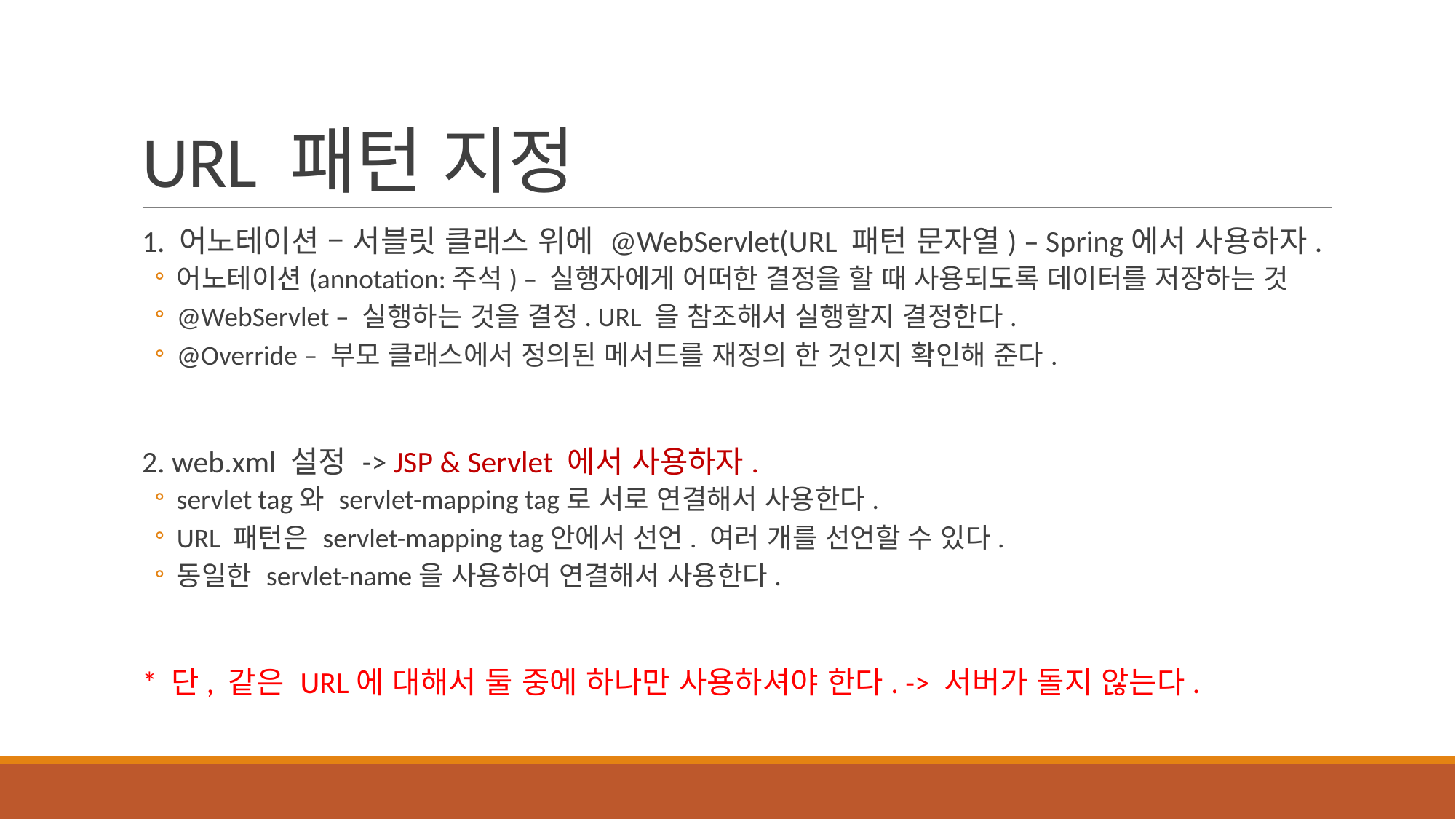

# URL 패턴 지정
1. 어노테이션 – 서블릿 클래스 위에 @WebServlet(URL 패턴 문자열) – Spring에서 사용하자.
어노테이션(annotation:주석) – 실행자에게 어떠한 결정을 할 때 사용되도록 데이터를 저장하는 것
@WebServlet – 실행하는 것을 결정. URL 을 참조해서 실행할지 결정한다.
@Override – 부모 클래스에서 정의된 메서드를 재정의 한 것인지 확인해 준다.

2. web.xml 설정 -> JSP & Servlet 에서 사용하자.
servlet tag와 servlet-mapping tag로 서로 연결해서 사용한다.
URL 패턴은 servlet-mapping tag안에서 선언. 여러 개를 선언할 수 있다.
동일한 servlet-name을 사용하여 연결해서 사용한다.

* 단, 같은 URL에 대해서 둘 중에 하나만 사용하셔야 한다. -> 서버가 돌지 않는다.